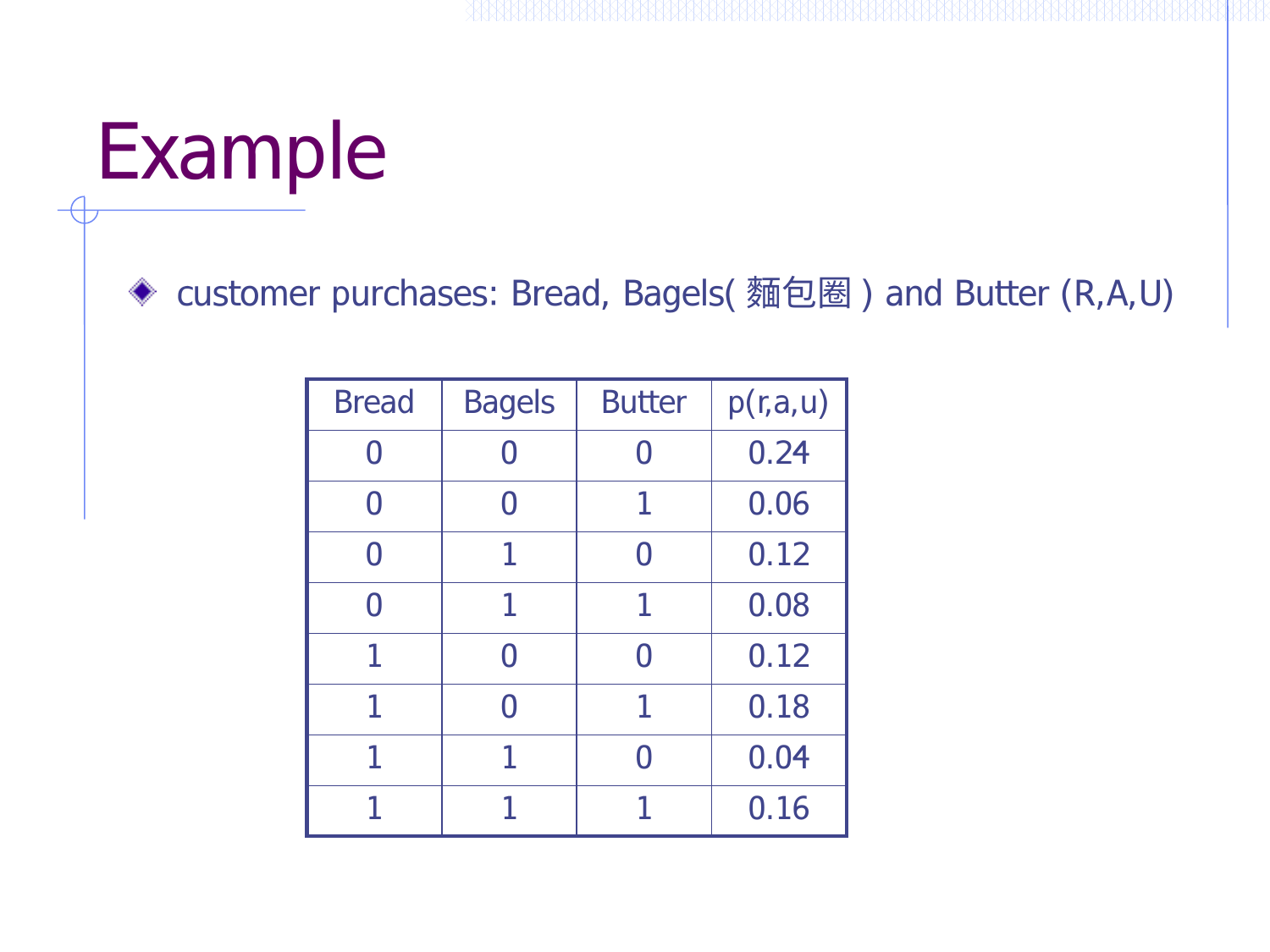

# Example
customer purchases: Bread, Bagels(麵包圈) and Butter (R,A,U)
| Bread | Bagels | Butter | p(r,a,u) |
| --- | --- | --- | --- |
| 0 | 0 | 0 | 0.24 |
| 0 | 0 | 1 | 0.06 |
| 0 | 1 | 0 | 0.12 |
| 0 | 1 | 1 | 0.08 |
| 1 | 0 | 0 | 0.12 |
| 1 | 0 | 1 | 0.18 |
| 1 | 1 | 0 | 0.04 |
| 1 | 1 | 1 | 0.16 |